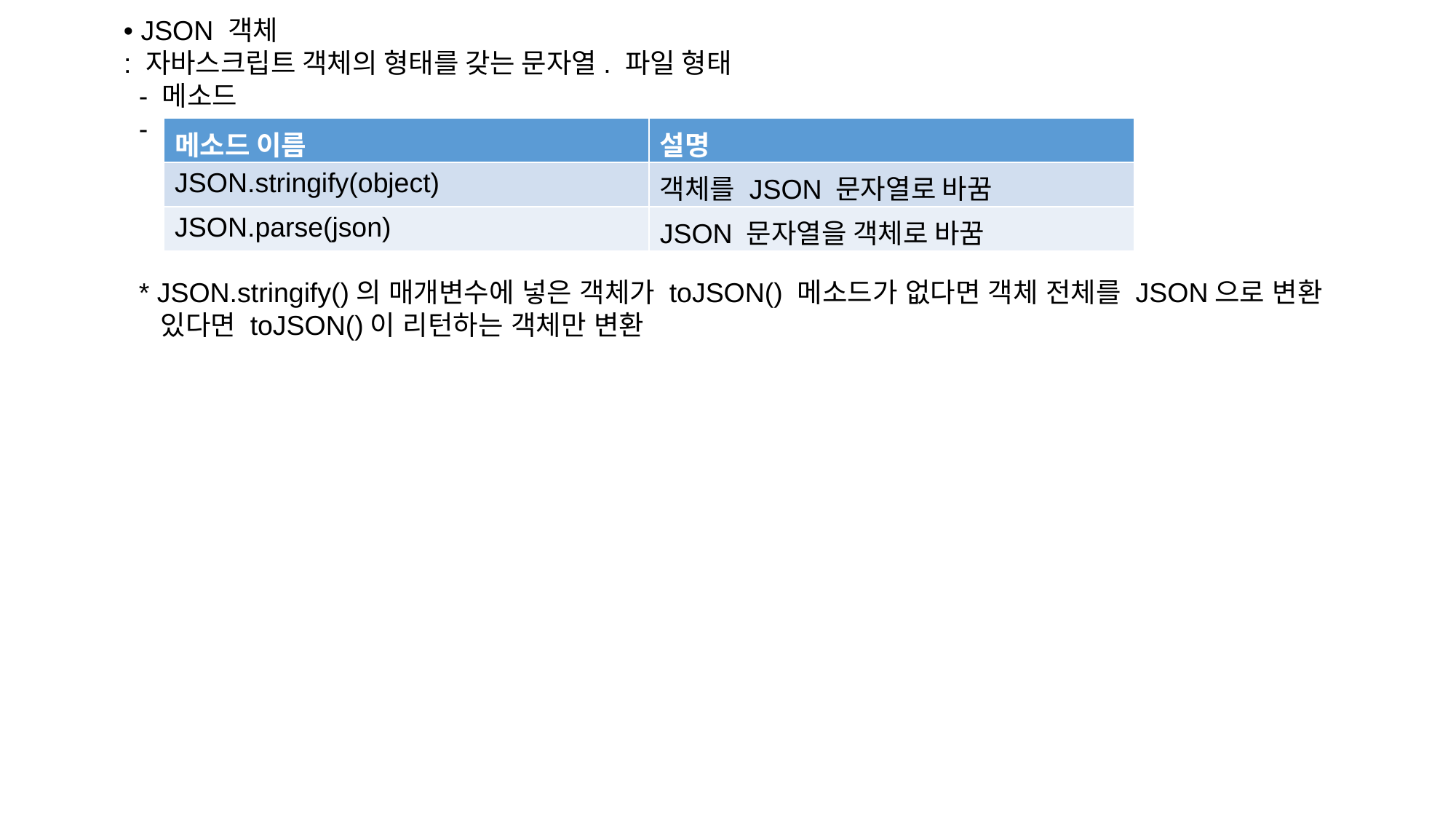

• JSON 객체
  : 자바스크립트 객체의 형태를 갖는 문자열. 파일 형태
    - 메소드
    -

    * JSON.stringify()의 매개변수에 넣은 객체가 toJSON() 메소드가 없다면 객체 전체를 JSON으로 변환
      있다면 toJSON()이 리턴하는 객체만 변환

| 메소드 이름 | 설명 |
| --- | --- |
| JSON.stringify(object) | 객체를 JSON 문자열로 바꿈 |
| JSON.parse(json) | JSON 문자열을 객체로 바꿈 |